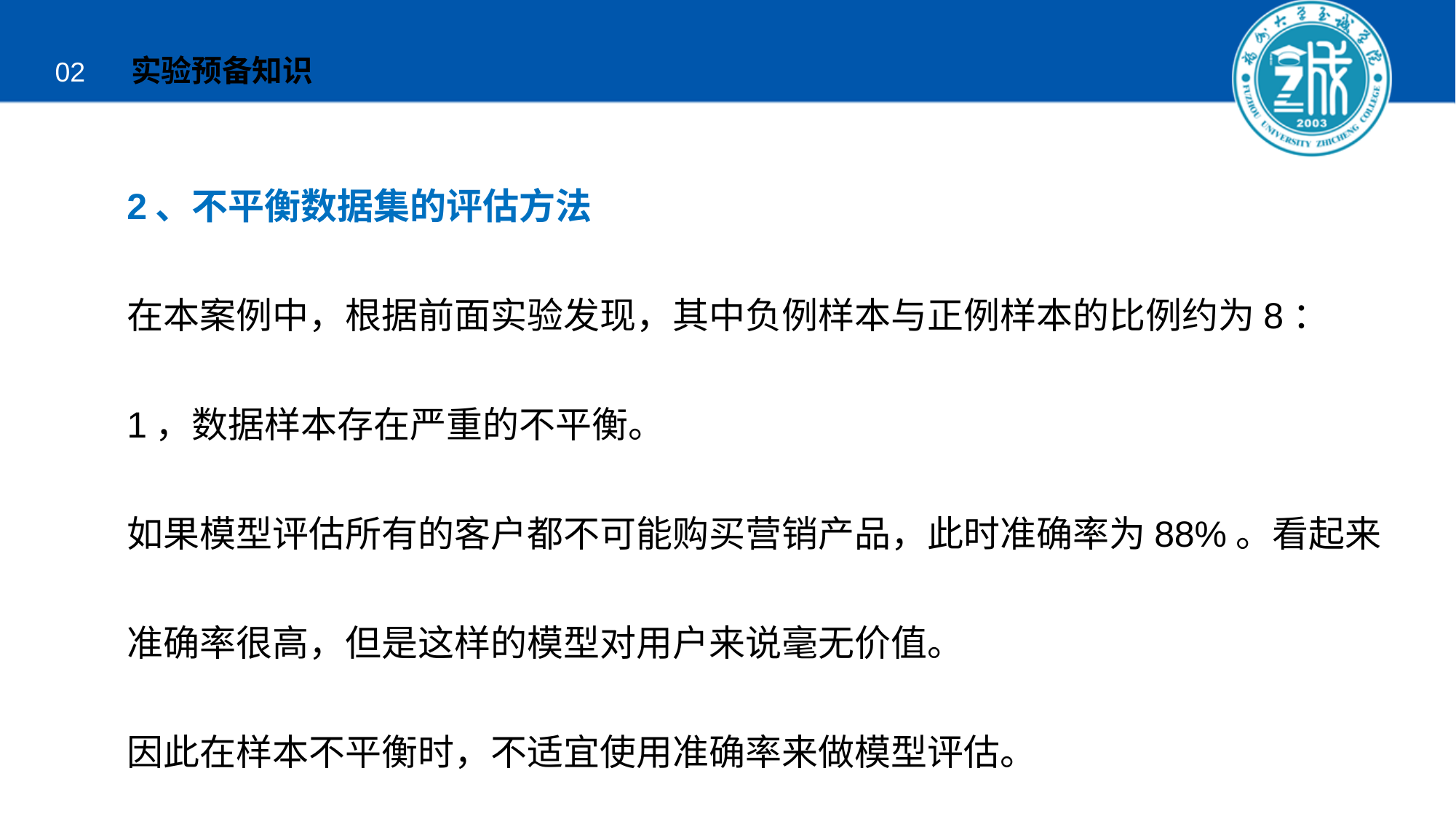

实验预备知识
02
2、不平衡数据集的评估方法
在本案例中，根据前面实验发现，其中负例样本与正例样本的比例约为8：1，数据样本存在严重的不平衡。
如果模型评估所有的客户都不可能购买营销产品，此时准确率为88%。看起来准确率很高，但是这样的模型对用户来说毫无价值。
因此在样本不平衡时，不适宜使用准确率来做模型评估。